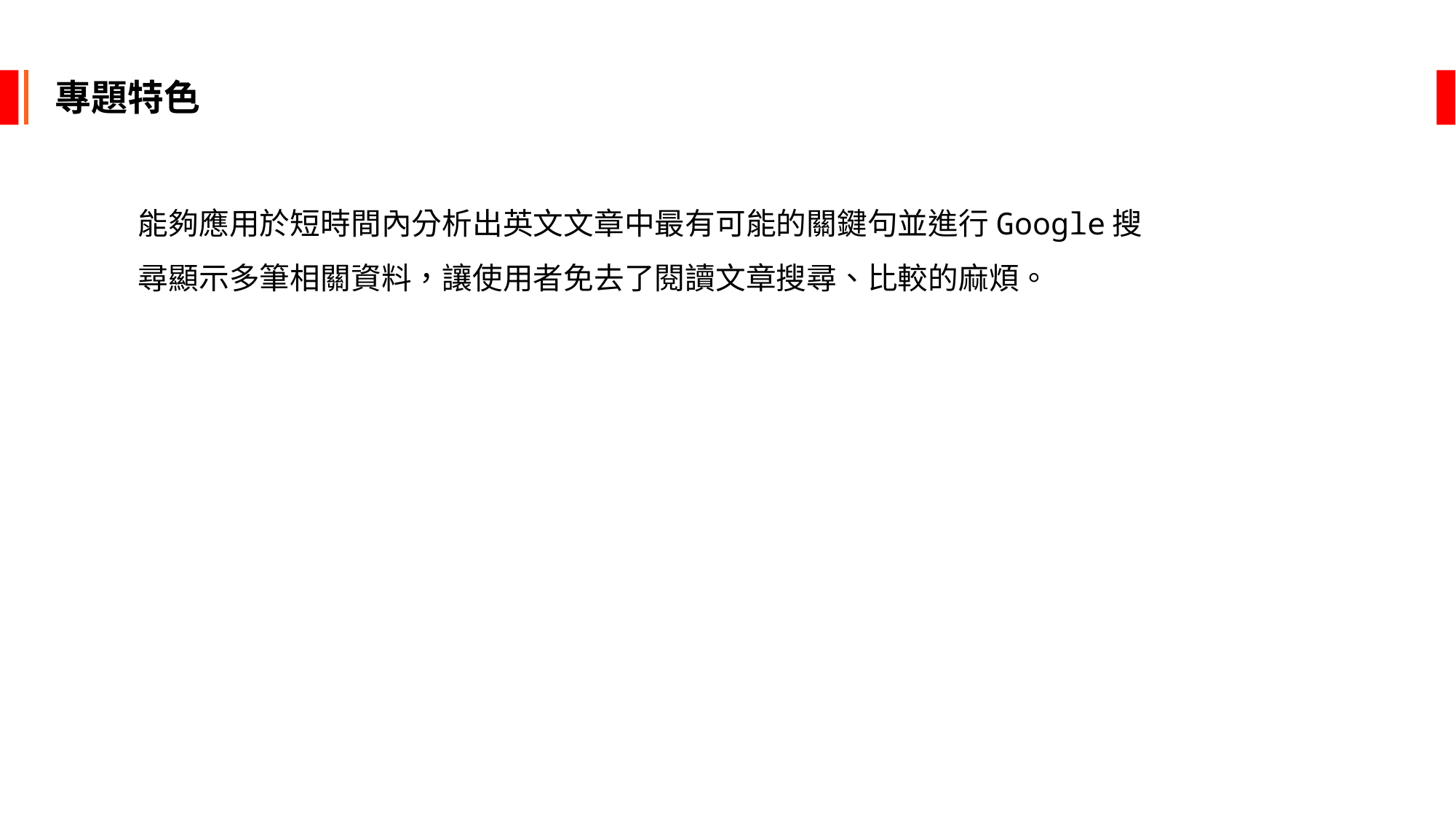

專題特色

能夠應用於短時間內分析出英文文章中最有可能的關鍵句並進行Google搜尋顯示多筆相關資料，讓使用者免去了閱讀文章搜尋、比較的麻煩。